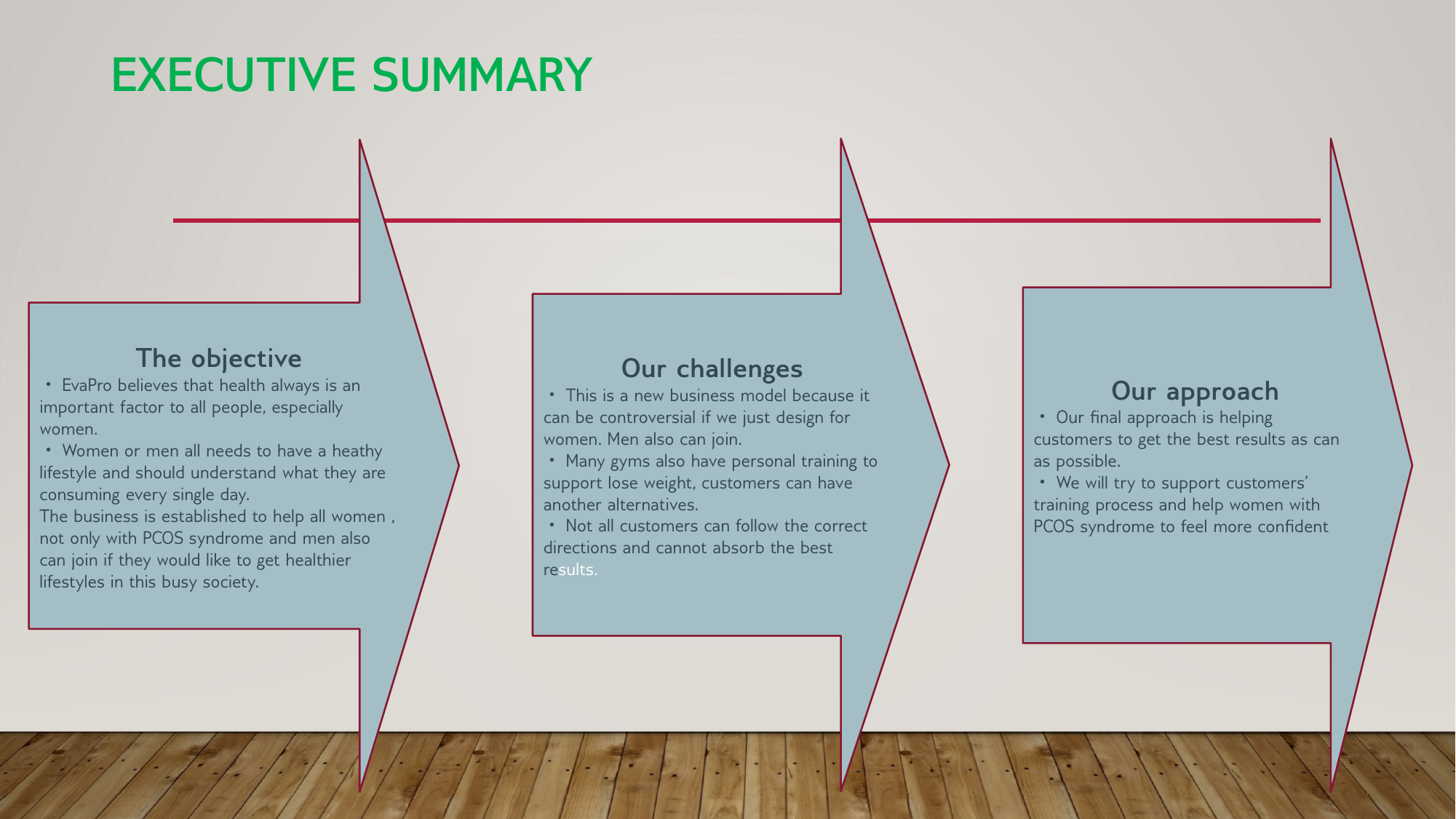

# EXECUTIVE SUMMARY
Our challenges
・This is a new business model because it can be controversial if we just design for women. Men also can join.
・Many gyms also have personal training to support lose weight, customers can have another alternatives.
・Not all customers can follow the correct directions and cannot absorb the best results.
Our approach
・Our final approach is helping customers to get the best results as can as possible.
・We will try to support customers’ training process and help women with PCOS syndrome to feel more confident

The objective
・EvaPro believes that health always is an important factor to all people, especially women.
・Women or men all needs to have a heathy lifestyle and should understand what they are consuming every single day.
The business is established to help all women , not only with PCOS syndrome and men also can join if they would like to get healthier lifestyles in this busy society.